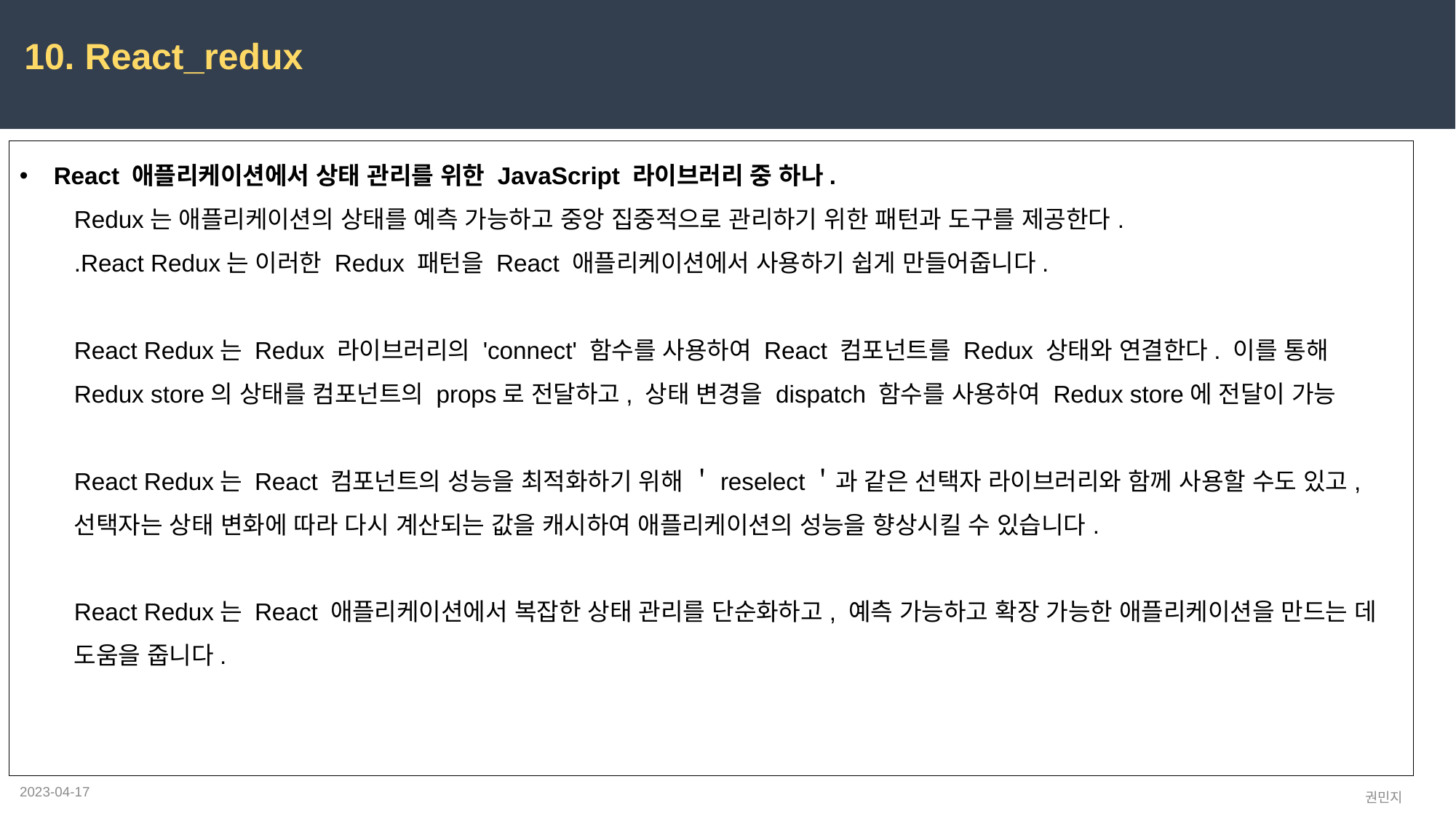

10. React_redux
React 애플리케이션에서 상태 관리를 위한 JavaScript 라이브러리 중 하나.
Redux는 애플리케이션의 상태를 예측 가능하고 중앙 집중적으로 관리하기 위한 패턴과 도구를 제공한다.
.React Redux는 이러한 Redux 패턴을 React 애플리케이션에서 사용하기 쉽게 만들어줍니다.

React Redux는 Redux 라이브러리의 'connect' 함수를 사용하여 React 컴포넌트를 Redux 상태와 연결한다. 이를 통해 Redux store의 상태를 컴포넌트의 props로 전달하고, 상태 변경을 dispatch 함수를 사용하여 Redux store에 전달이 가능

React Redux는 React 컴포넌트의 성능을 최적화하기 위해 ＇reselect＇과 같은 선택자 라이브러리와 함께 사용할 수도 있고, 선택자는 상태 변화에 따라 다시 계산되는 값을 캐시하여 애플리케이션의 성능을 향상시킬 수 있습니다.

React Redux는 React 애플리케이션에서 복잡한 상태 관리를 단순화하고, 예측 가능하고 확장 가능한 애플리케이션을 만드는 데 도움을 줍니다.
2023-04-17
권민지